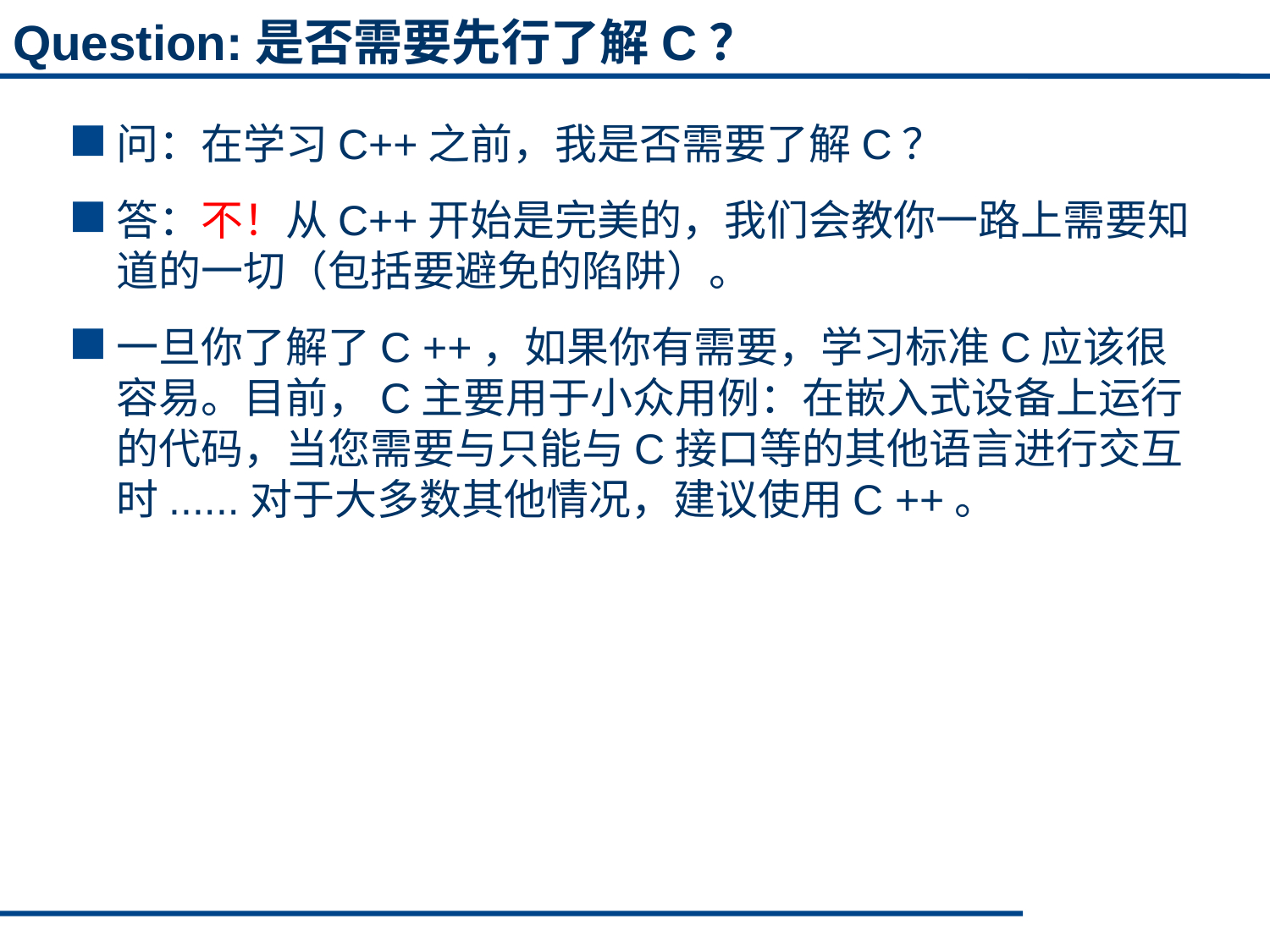

# Question:是否需要先行了解C？
问：在学习C++之前，我是否需要了解C？
答：不！从C++开始是完美的，我们会教你一路上需要知道的一切（包括要避免的陷阱）。
一旦你了解了C ++，如果你有需要，学习标准C应该很容易。目前，C主要用于小众用例：在嵌入式设备上运行的代码，当您需要与只能与C接口等的其他语言进行交互时......对于大多数其他情况，建议使用C ++。